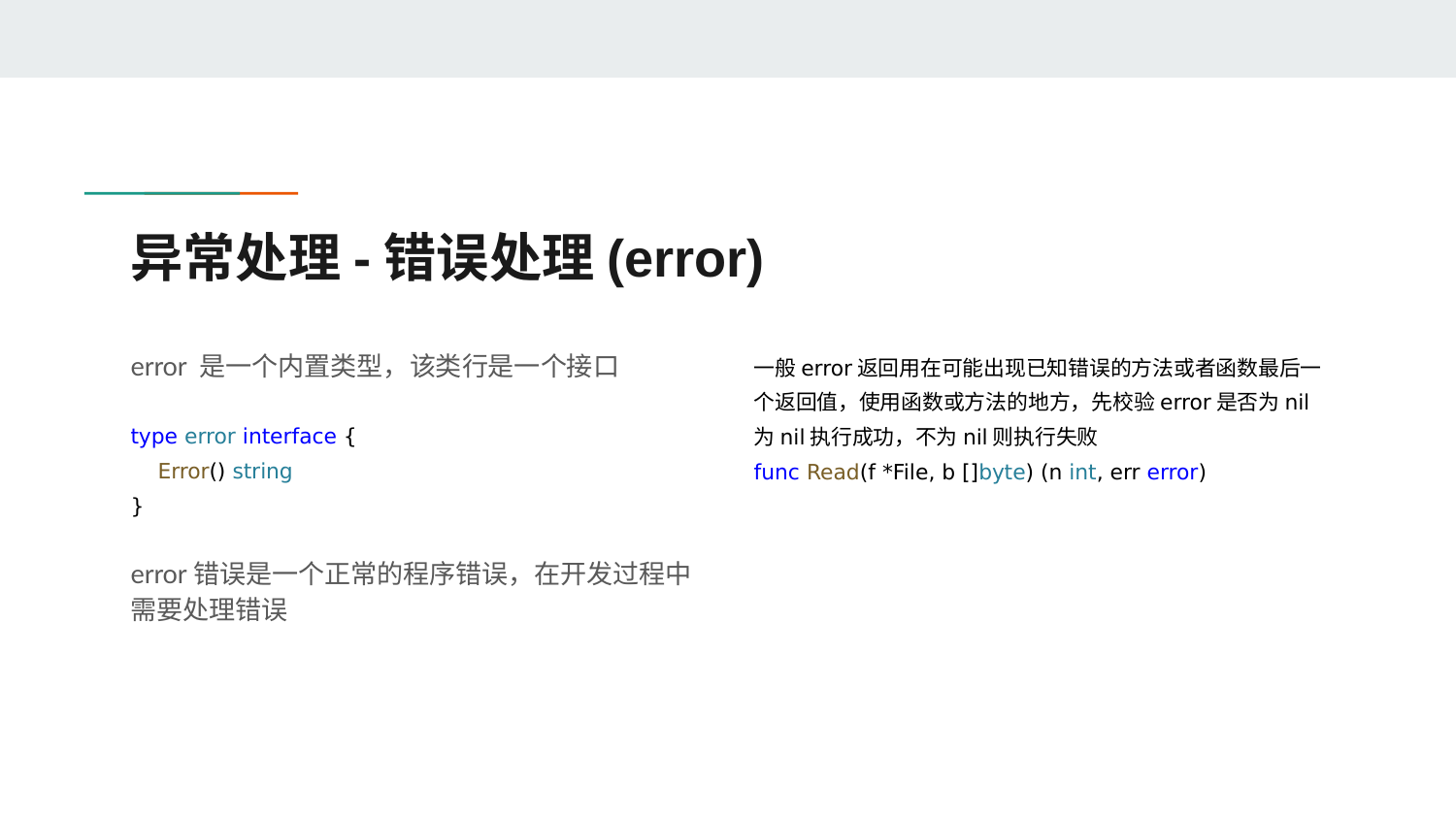

# 异常处理-错误处理(error)
error 是一个内置类型，该类行是一个接口
type error interface {
    Error() string
}

error错误是一个正常的程序错误，在开发过程中需要处理错误

一般error返回用在可能出现已知错误的方法或者函数最后一个返回值，使用函数或方法的地方，先校验error是否为nil为nil执行成功，不为nil则执行失败
func Read(f *File, b []byte) (n int, err error)